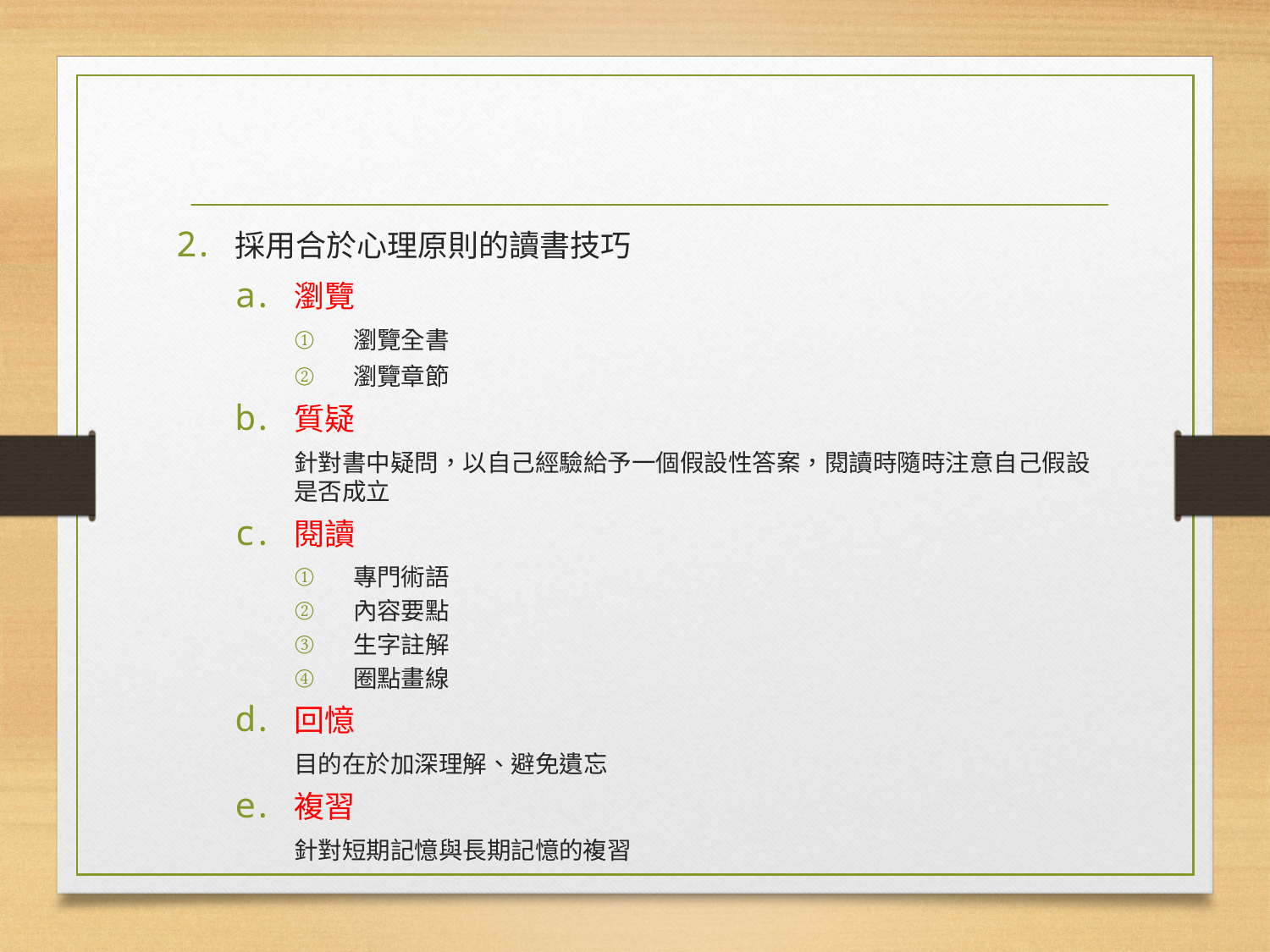

#
採用合於心理原則的讀書技巧
瀏覽
瀏覽全書
瀏覽章節
質疑
針對書中疑問，以自己經驗給予一個假設性答案，閱讀時隨時注意自己假設是否成立
閱讀
專門術語
內容要點
生字註解
圈點畫線
回憶
目的在於加深理解、避免遺忘
複習
針對短期記憶與長期記憶的複習